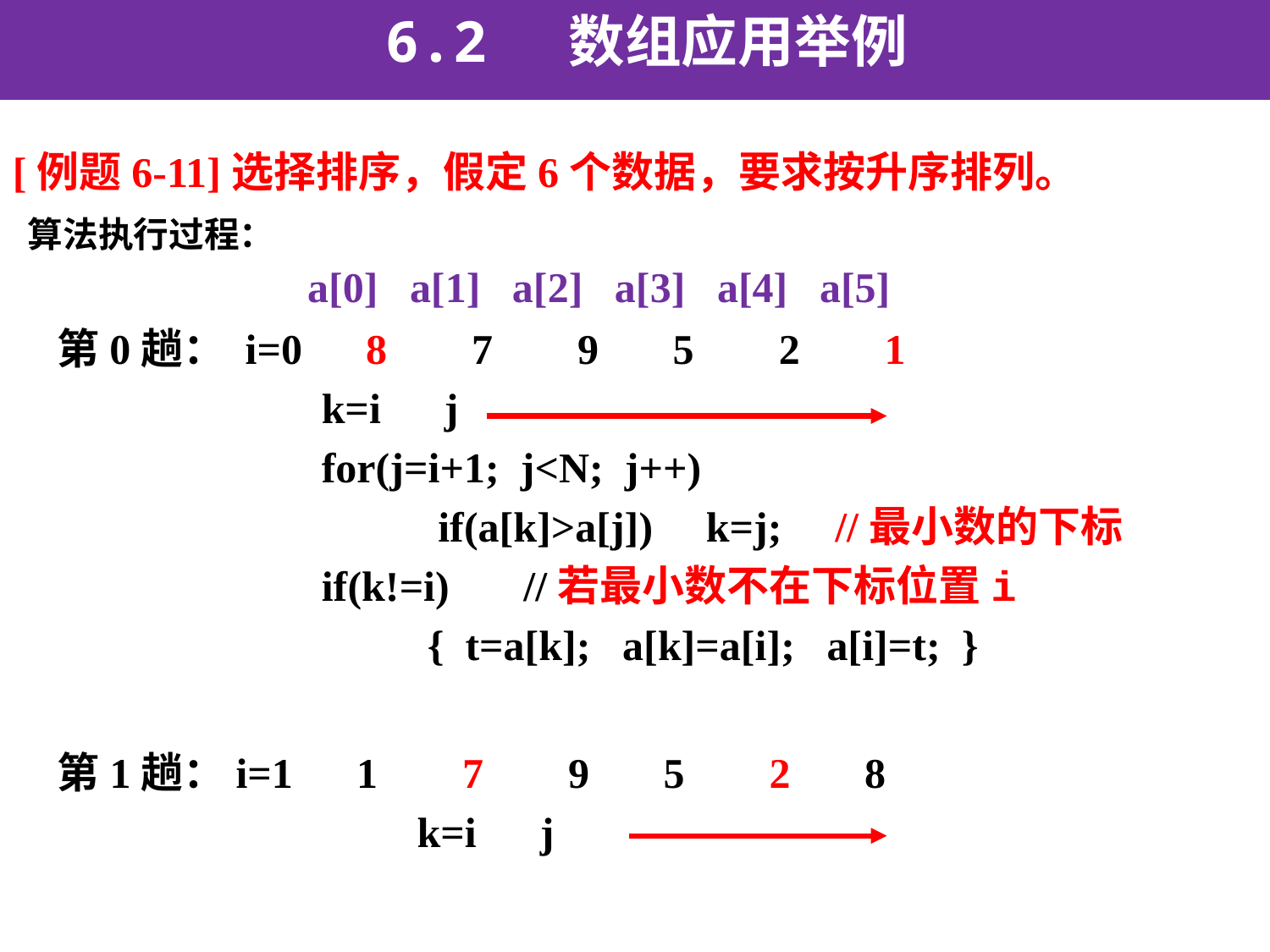

6.2  数组应用举例
[例题6-11]选择排序，假定6个数据，要求按升序排列。
算法执行过程：
a[0]   a[1]   a[2]   a[3]   a[4]   a[5]
第0趟： i=0      8        7        9       5        2        1
                         k=i      j
                         for(j=i+1;  j<N;  j++)
                                    if(a[k]>a[j])     k=j;     //最小数的下标
                         if(k!=i)       //若最小数不在下标位置i
                                   {  t=a[k];   a[k]=a[i];   a[i]=t;  }
第1趟：i=1      1        7        9       5        2       8
                                  k=i      j